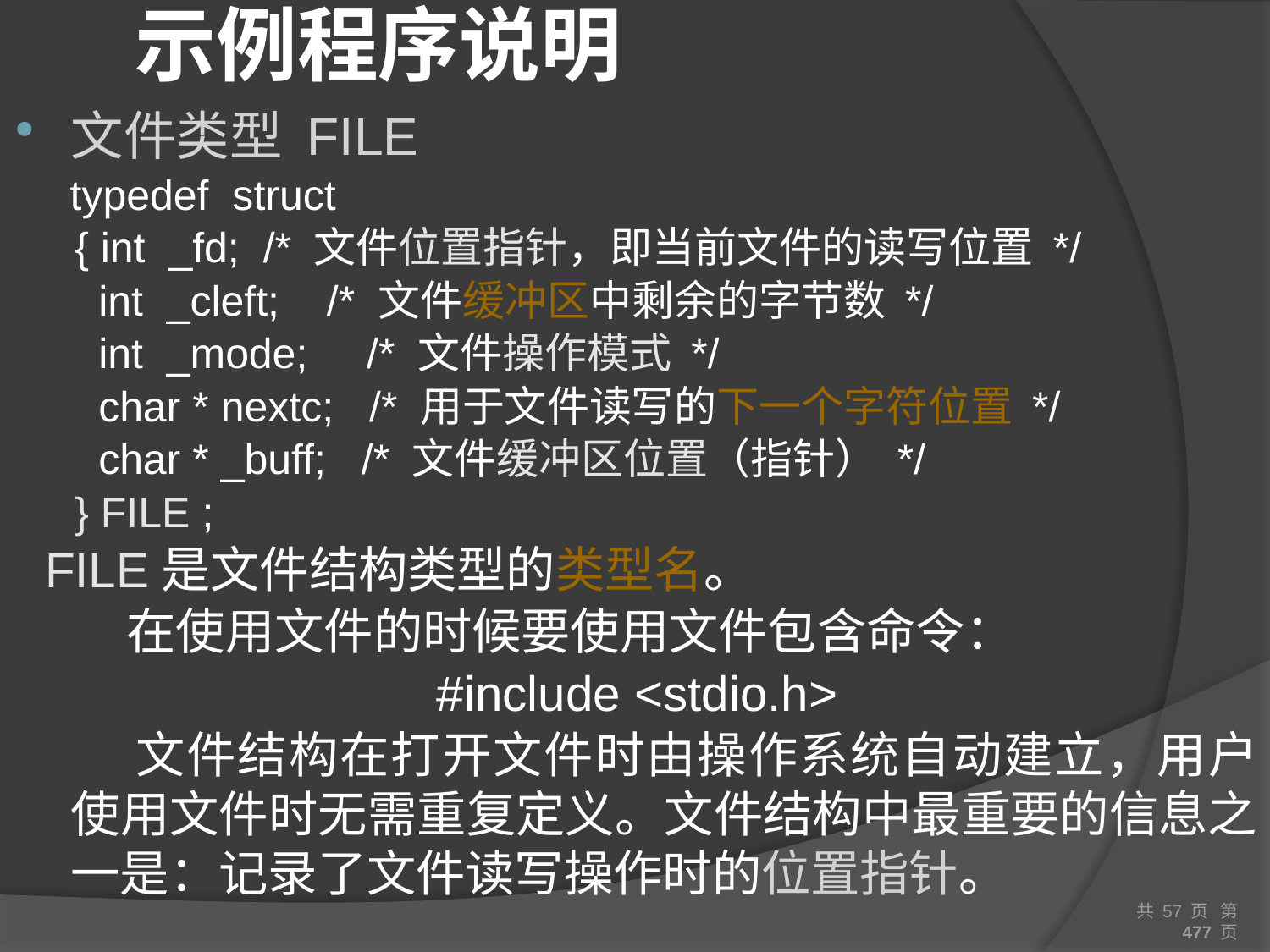

# 示例程序说明
文件类型 FILE
　typedef  struct
{ int  _fd;  /* 文件位置指针，即当前文件的读写位置 */
  int  _cleft;    /* 文件缓冲区中剩余的字节数 */
  int  _mode;     /* 文件操作模式 */
  char * nextc;   /* 用于文件读写的下一个字符位置 */
  char * _buff;   /* 文件缓冲区位置（指针） */
} FILE ;
  FILE是文件结构类型的类型名。
	    在使用文件的时候要使用文件包含命令：
#include <stdio.h>
	    文件结构在打开文件时由操作系统自动建立，用户使用文件时无需重复定义。文件结构中最重要的信息之一是：记录了文件读写操作时的位置指针。
共 57 页   第 477 页